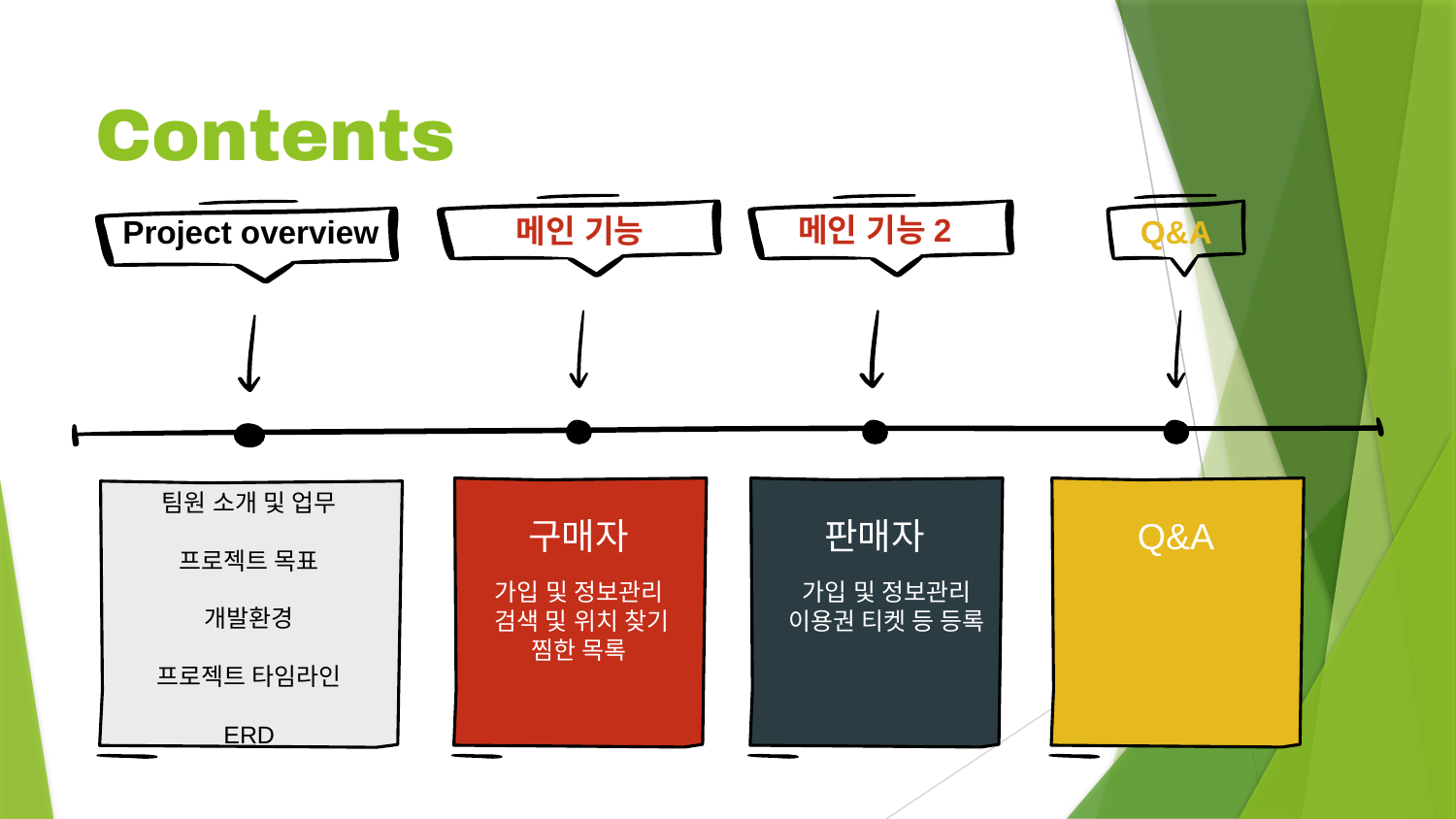

# Contents

메인 기능2

판매자
가입 및 정보관리
이용권 티켓 등 등록

메인 기능

구매자
가입 및 정보관리
검색 및 위치 찾기
찜한 목록

Q&A

Q&A

Project overview

팀원 소개 및 업무

프로젝트 목표

개발환경

프로젝트 타임라인

ERD